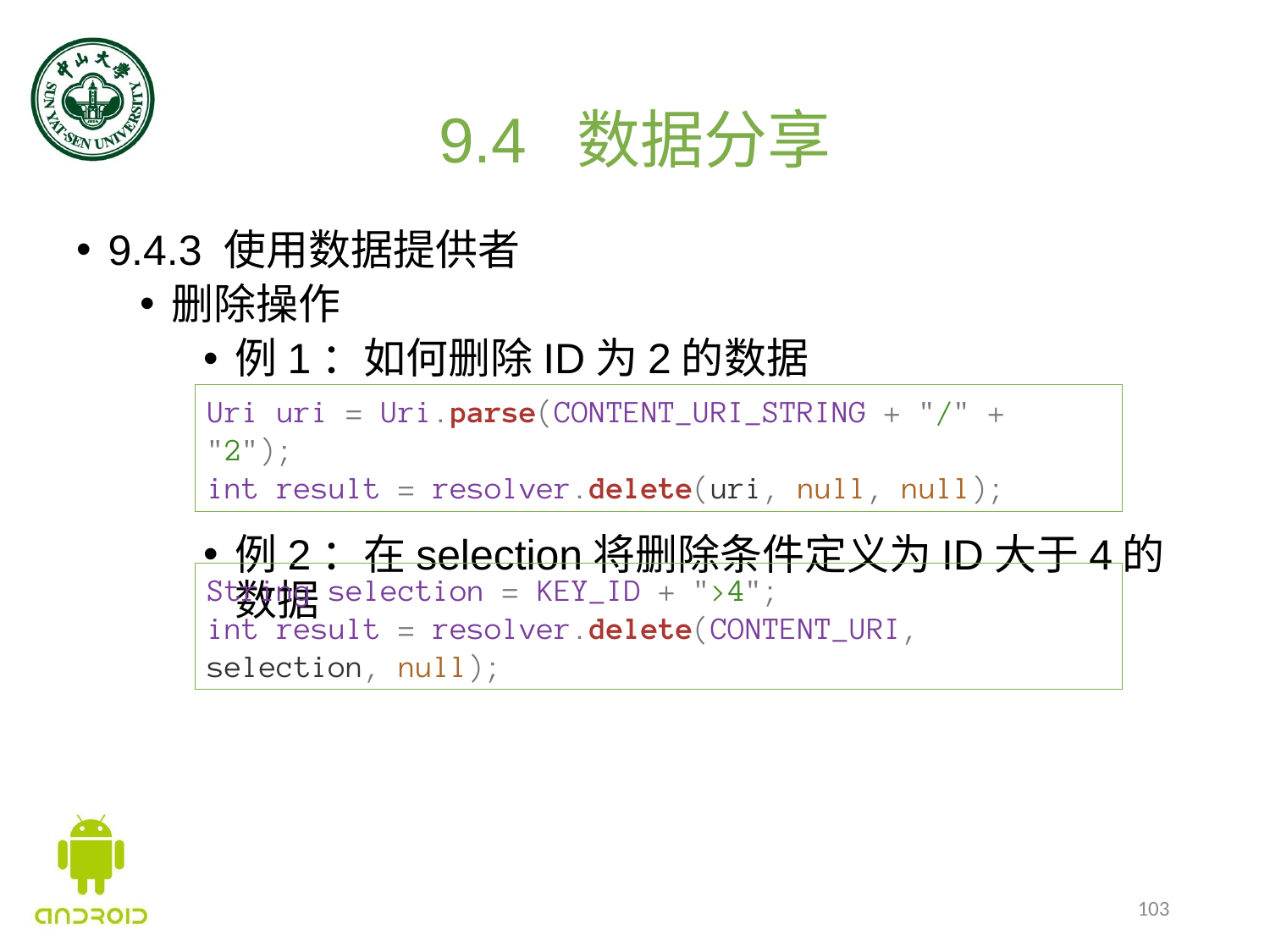

# 9.4  数据分享
9.4.3 使用数据提供者
删除操作
例1：如何删除ID为2的数据

例2：在selection将删除条件定义为ID大于4的数据

Uri uri = Uri.parse(CONTENT_URI_STRING + "/" + "2");
int result = resolver.delete(uri, null, null);
String selection = KEY_ID + ">4";
int result = resolver.delete(CONTENT_URI, selection, null);
103